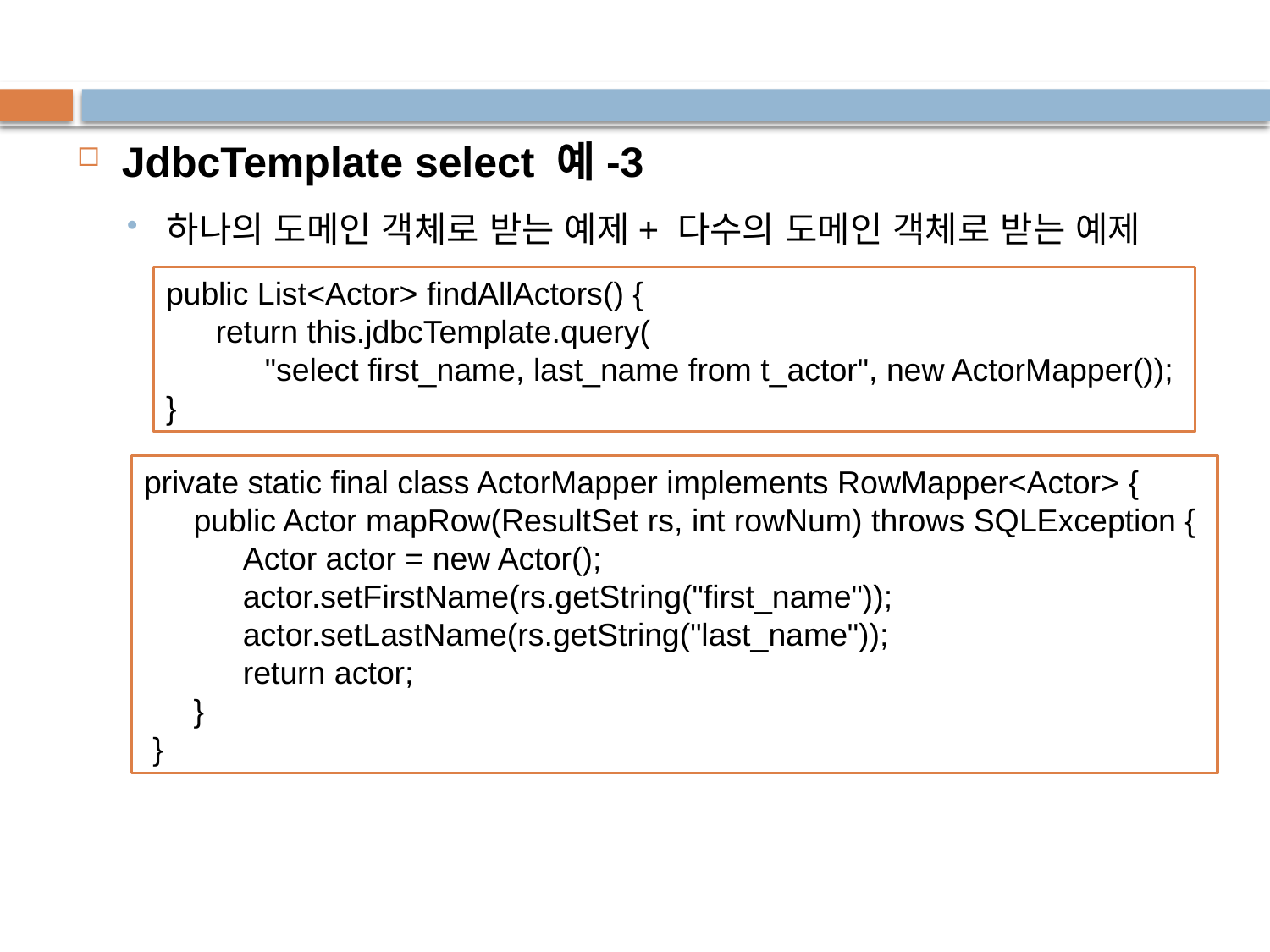

#
JdbcTemplate select 예-3
하나의 도메인 객체로 받는 예제+ 다수의 도메인 객체로 받는 예제

public List<Actor> findAllActors() {
	return this.jdbcTemplate.query(
		"select first_name, last_name from t_actor", new ActorMapper());
}
private static final class ActorMapper implements RowMapper<Actor> {
	public Actor mapRow(ResultSet rs, int rowNum) throws SQLException {
		Actor actor = new Actor();
		actor.setFirstName(rs.getString("first_name"));
		actor.setLastName(rs.getString("last_name"));
		return actor;
	}
 }